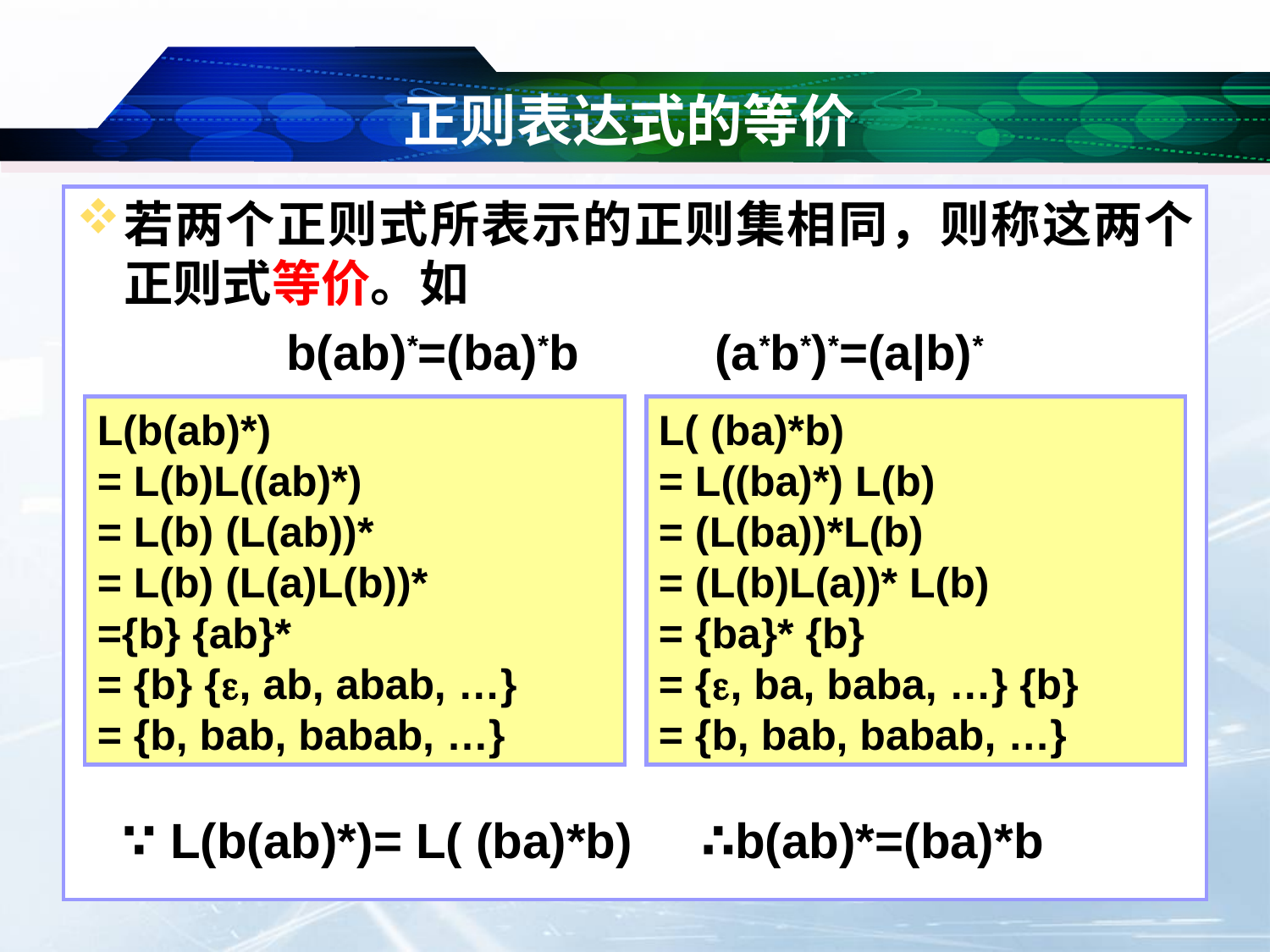

# 正则表达式的等价
若两个正则式所表示的正则集相同，则称这两个正则式等价。如
b(ab)*=(ba)*b		(a*b*)*=(a|b)*

L(b(ab)*)
= L(b)L((ab)*)
= L(b) (L(ab))*
= L(b) (L(a)L(b))*
={b} {ab}*
= {b} {ε, ab, abab, …}
= {b, bab, babab, …}
L( (ba)*b)
= L((ba)*) L(b)
= (L(ba))*L(b)
= (L(b)L(a))* L(b)
= {ba}* {b}
= {ε, ba, baba, …} {b}
= {b, bab, babab, …}
∵ L(b(ab)*)= L( (ba)*b)     ∴b(ab)*=(ba)*b